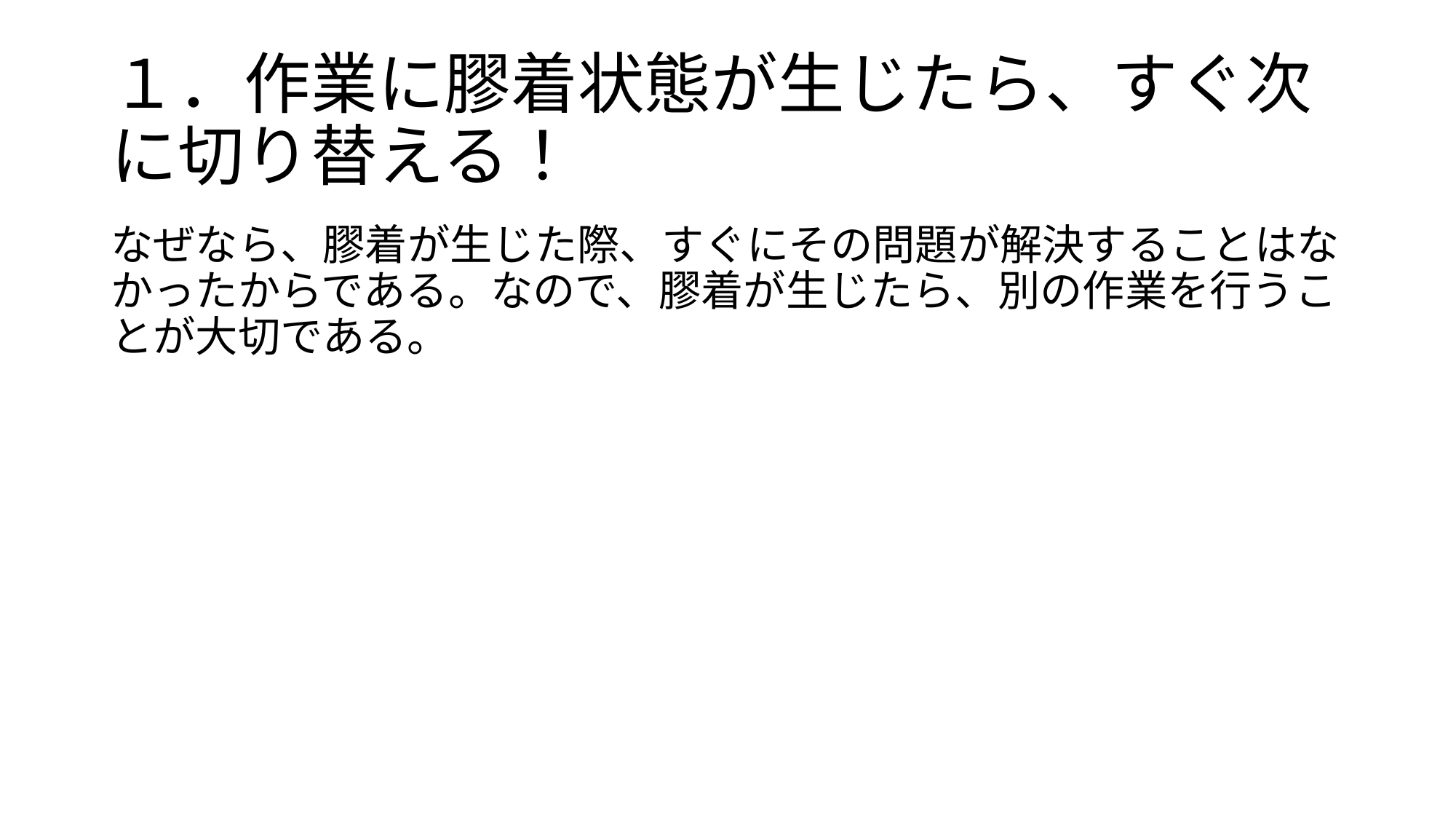

# １．作業に膠着状態が生じたら、すぐ次に切り替える！
なぜなら、膠着が生じた際、すぐにその問題が解決することはなかったからである。なので、膠着が生じたら、別の作業を行うことが大切である。